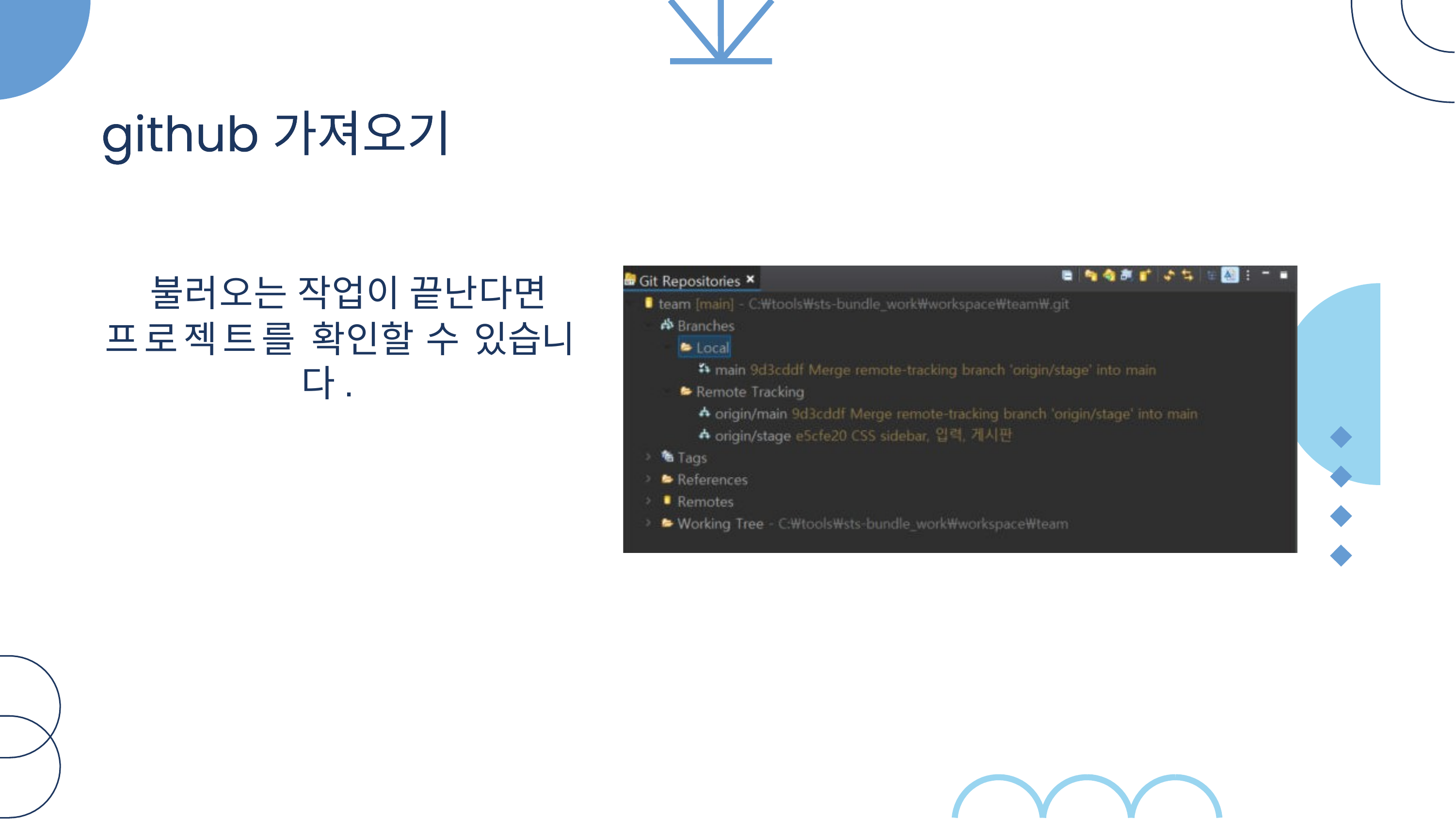

# 불러오는 작업이 끝난다면
 프로젝트를 확인할 수 있습니다.